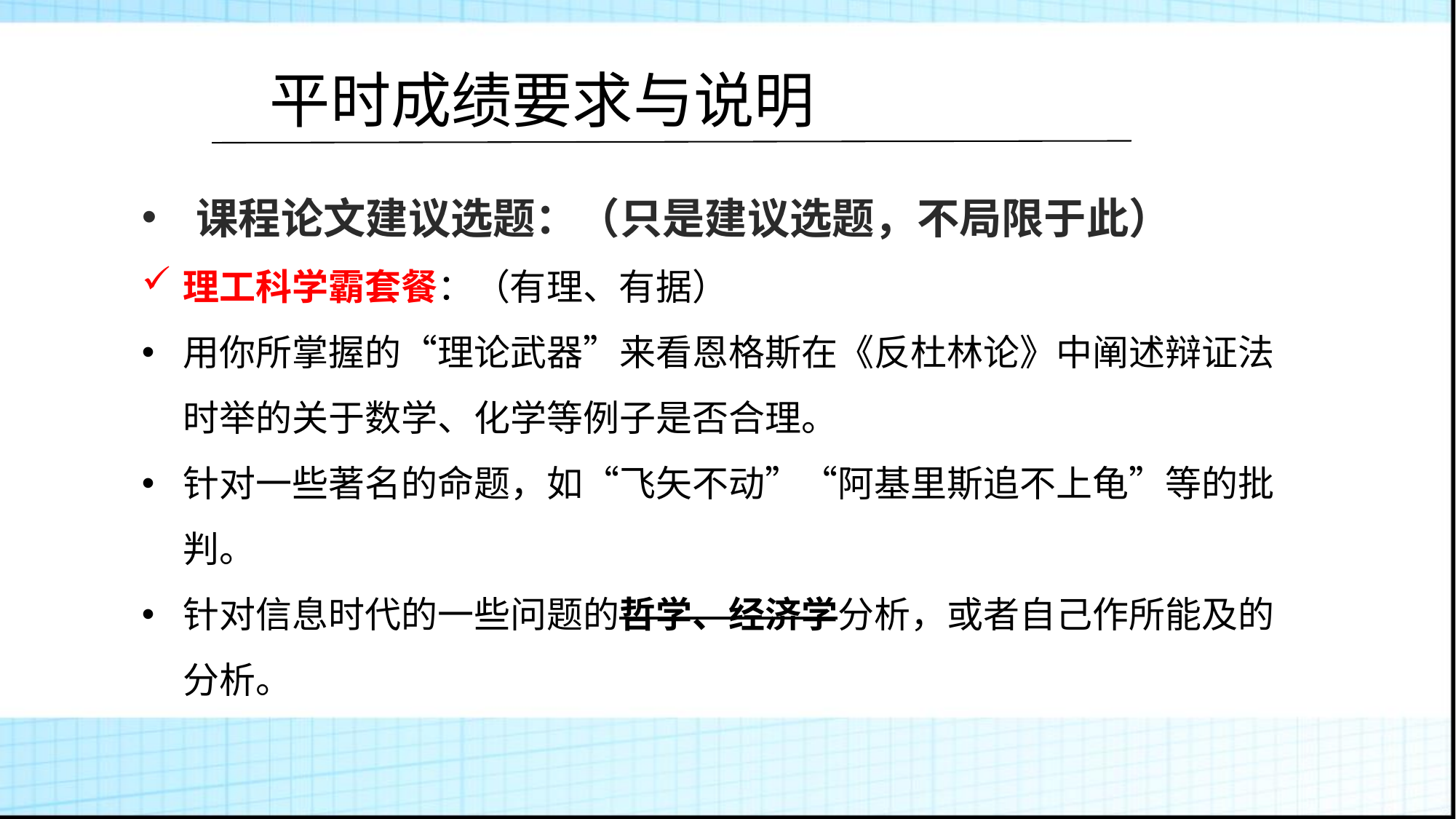

平时成绩要求与说明
课程论文建议选题：（只是建议选题，不局限于此）
理工科学霸套餐：（有理、有据）
用你所掌握的“理论武器”来看恩格斯在《反杜林论》中阐述辩证法时举的关于数学、化学等例子是否合理。
针对一些著名的命题，如“飞矢不动”“阿基里斯追不上龟”等的批判。
针对信息时代的一些问题的哲学、经济学分析，或者自己作所能及的分析。